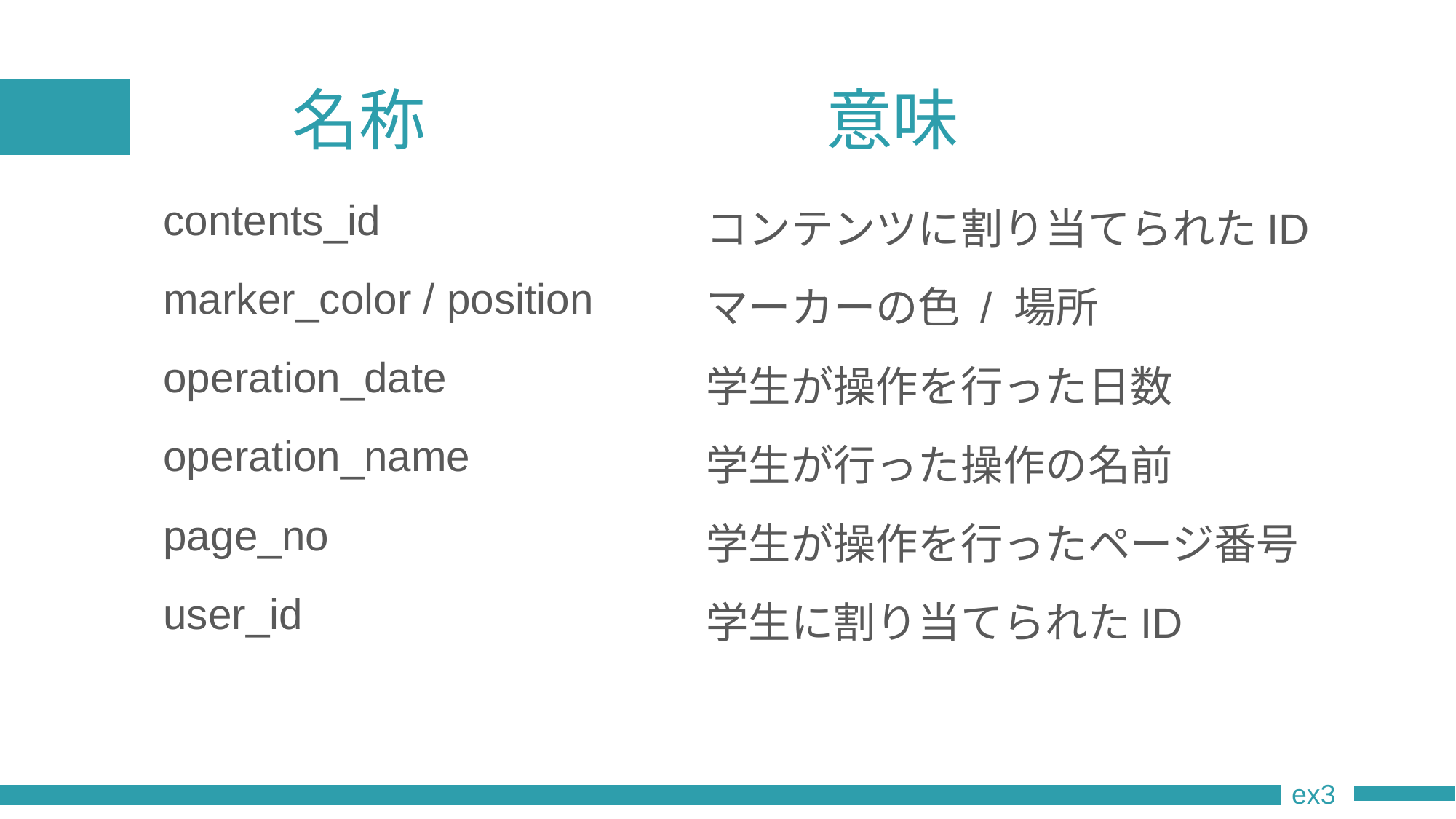

# 名称　　　　　　意味

　contents_id
　marker_color / position
　operation_date
　operation_name
　page_no
　user_id

　コンテンツに割り当てられたID
　マーカーの色 / 場所
　学生が操作を行った日数
　学生が行った操作の名前
　学生が操作を行ったページ番号
　学生に割り当てられたID

ex3